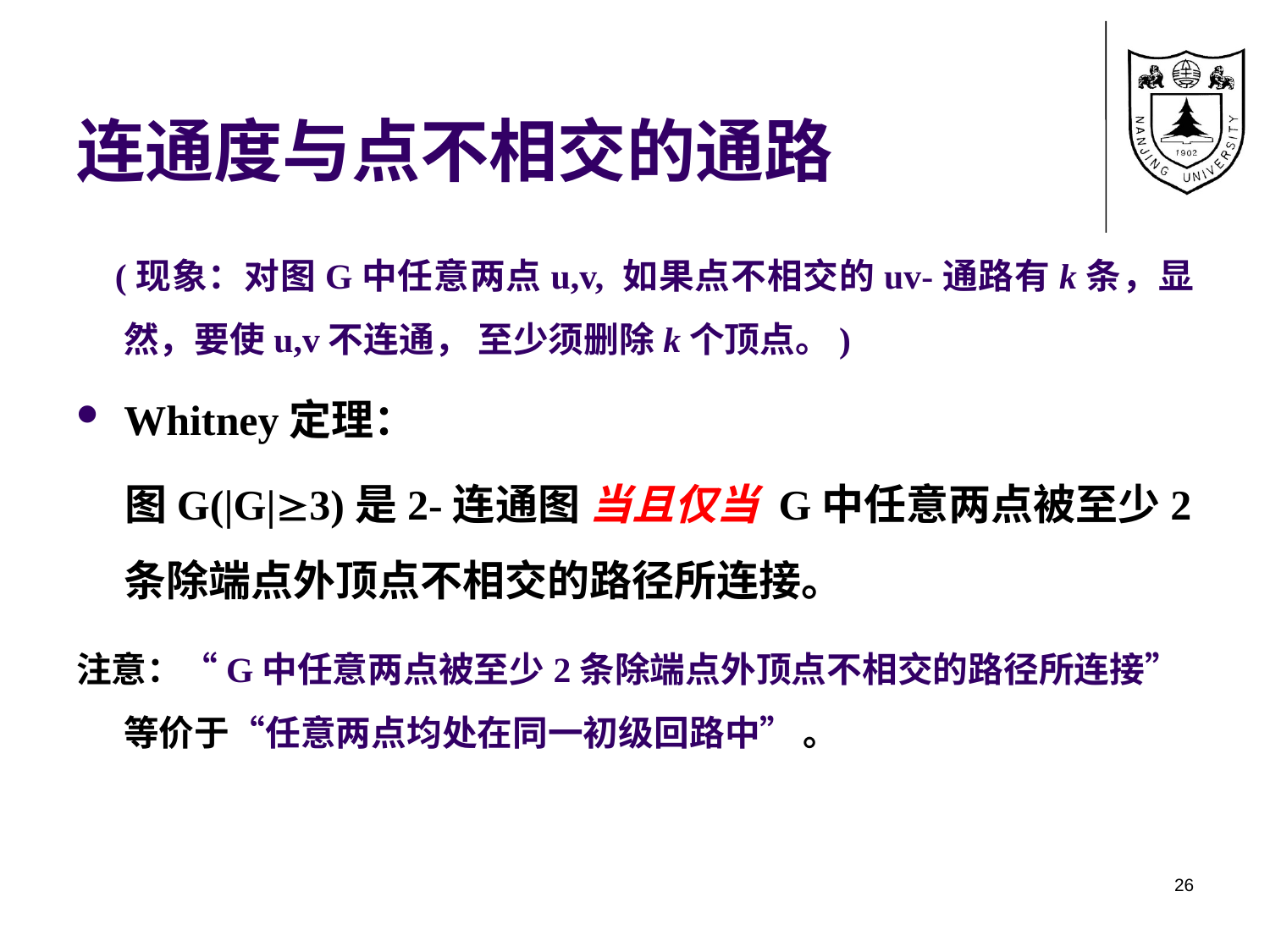

# 连通度与点不相交的通路
    (现象：对图G中任意两点u,v, 如果点不相交的uv-通路有k条，显然，要使u,v不连通， 至少须删除k个顶点。)
Whitney定理：
    图G(|G|≥3)是2-连通图 当且仅当 G中任意两点被至少2条除端点外顶点不相交的路径所连接。
注意：“G中任意两点被至少2条除端点外顶点不相交的路径所连接”等价于“任意两点均处在同一初级回路中” 。
26